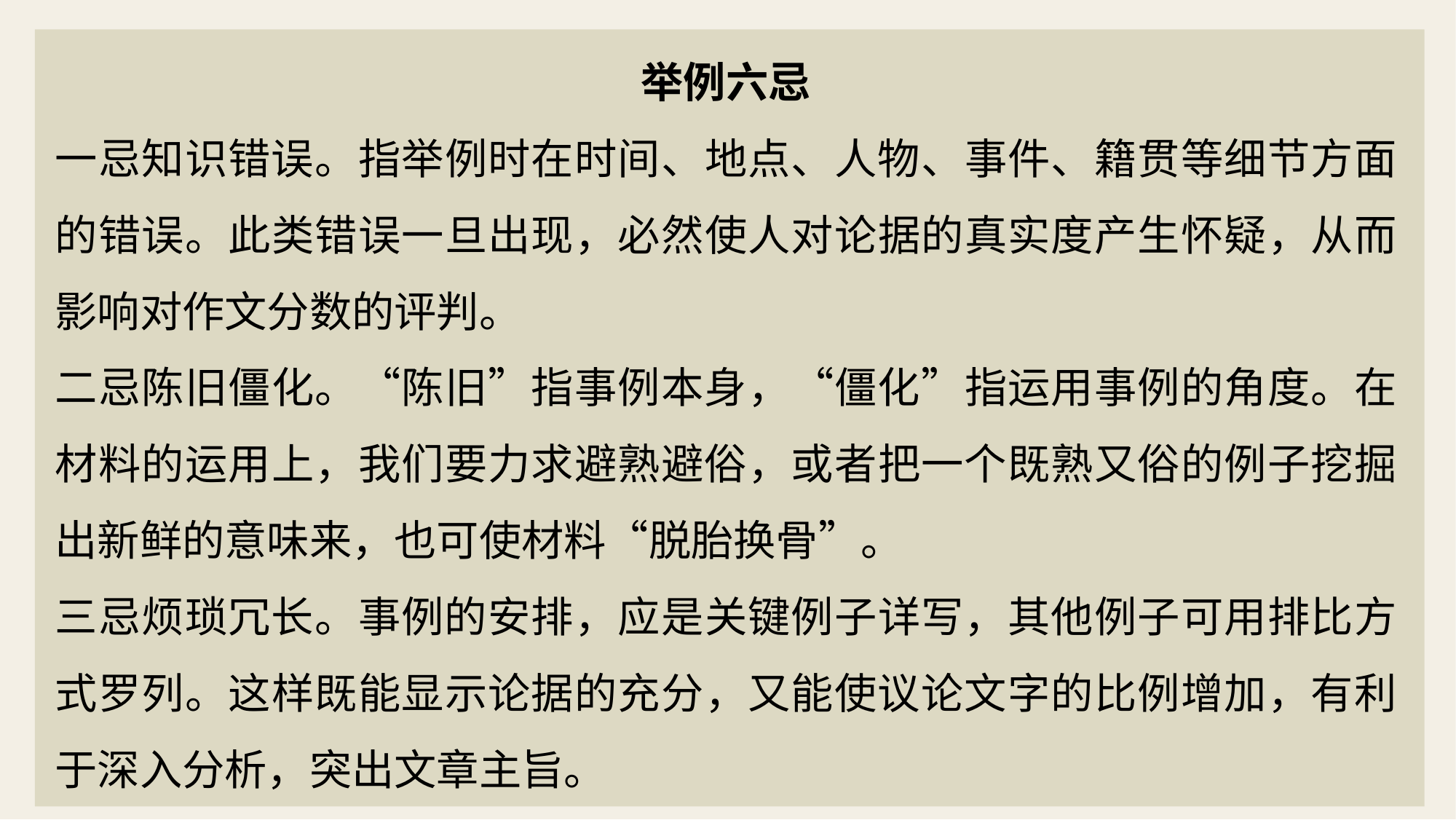

举例六忌
一忌知识错误。指举例时在时间、地点、人物、事件、籍贯等细节方面的错误。此类错误一旦出现，必然使人对论据的真实度产生怀疑，从而影响对作文分数的评判。
二忌陈旧僵化。“陈旧”指事例本身，“僵化”指运用事例的角度。在材料的运用上，我们要力求避熟避俗，或者把一个既熟又俗的例子挖掘出新鲜的意味来，也可使材料“脱胎换骨”。
三忌烦琐冗长。事例的安排，应是关键例子详写，其他例子可用排比方式罗列。这样既能显示论据的充分，又能使议论文字的比例增加，有利于深入分析，突出文章主旨。